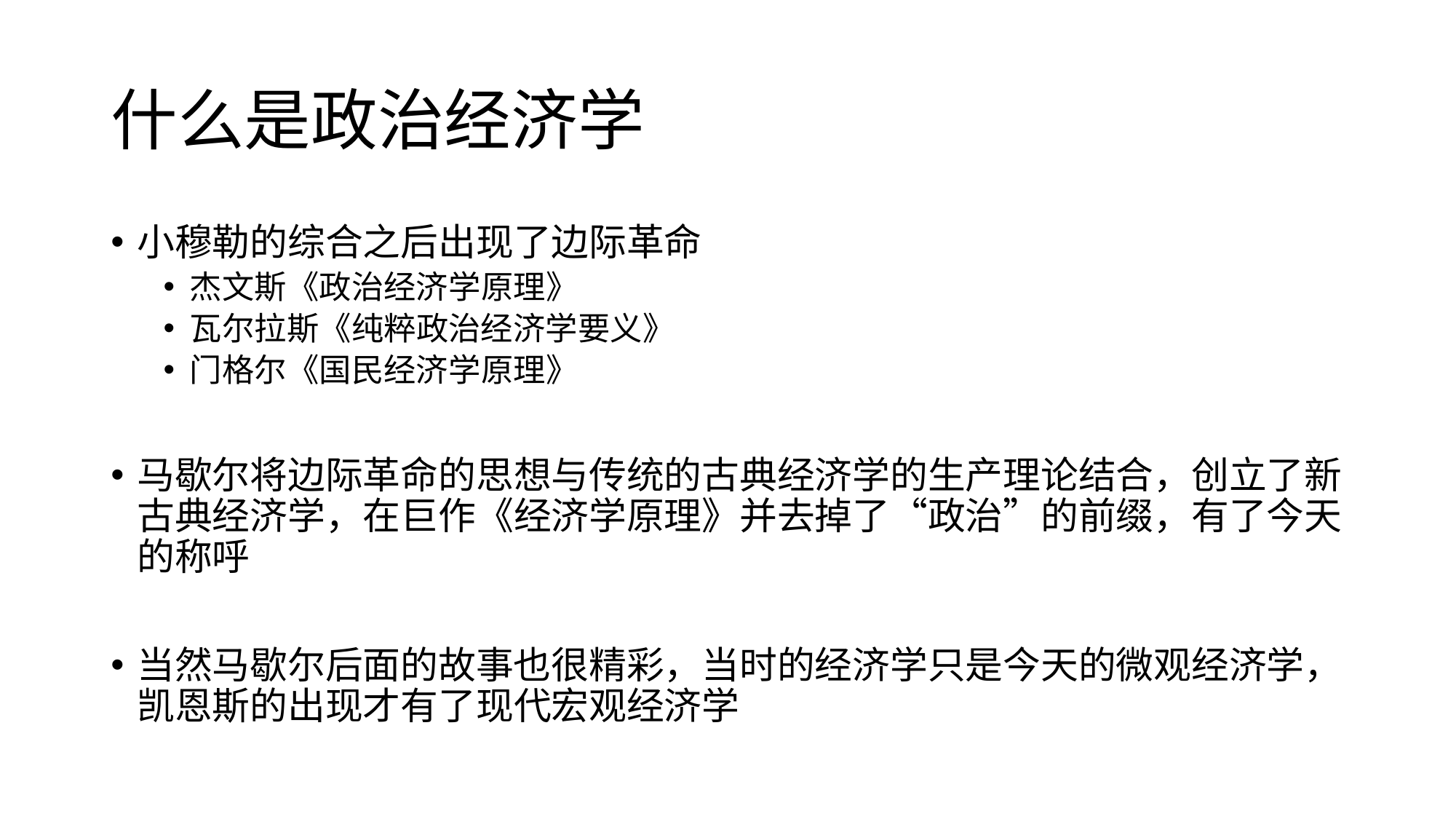

# 什么是政治经济学
小穆勒的综合之后出现了边际革命
杰文斯《政治经济学原理》
瓦尔拉斯《纯粹政治经济学要义》
门格尔《国民经济学原理》

马歇尔将边际革命的思想与传统的古典经济学的生产理论结合，创立了新古典经济学，在巨作《经济学原理》并去掉了“政治”的前缀，有了今天的称呼

当然马歇尔后面的故事也很精彩，当时的经济学只是今天的微观经济学，凯恩斯的出现才有了现代宏观经济学